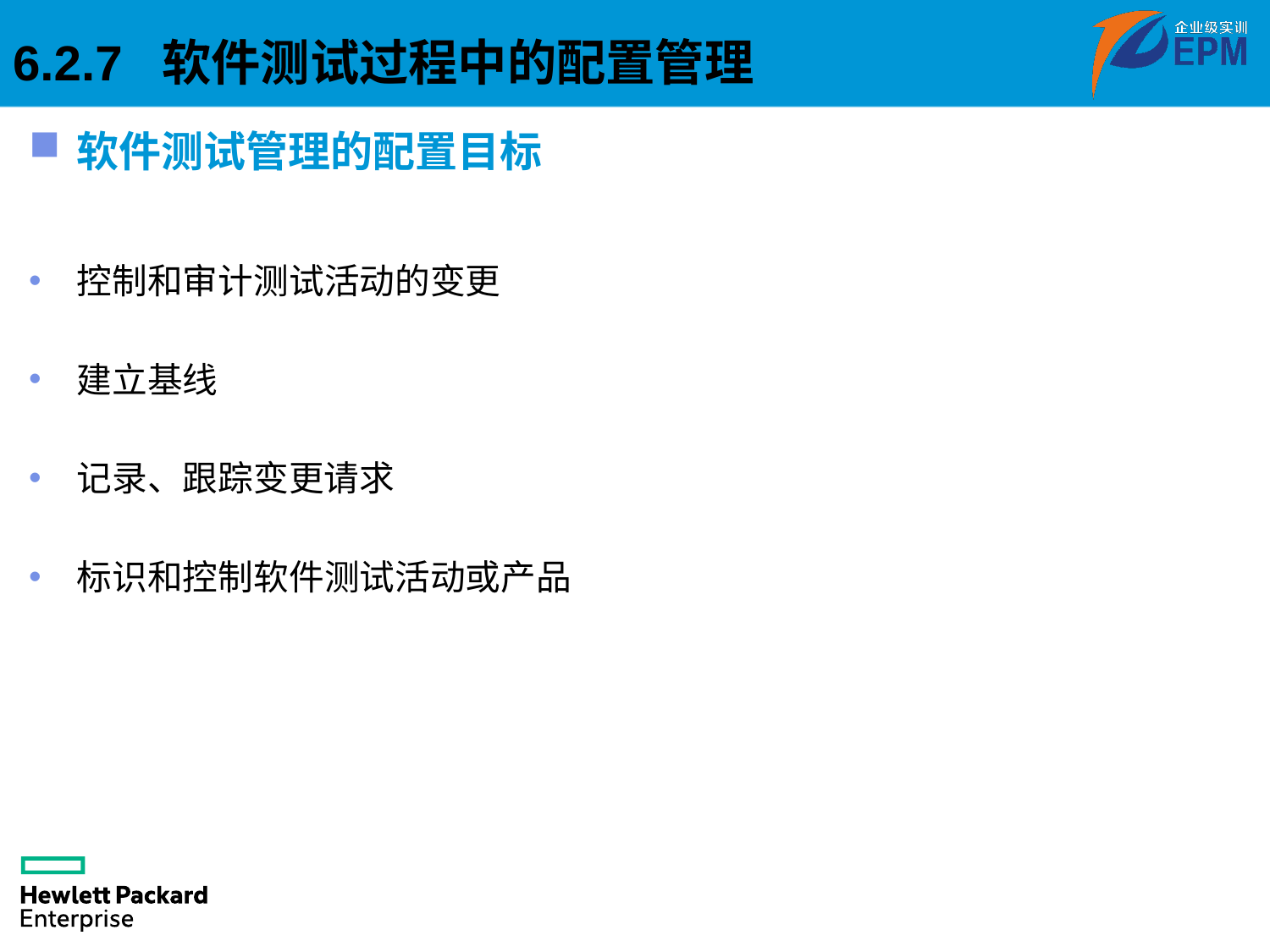

6.2.7  软件测试过程中的配置管理
软件测试管理的配置目标

控制和审计测试活动的变更

建立基线

记录、跟踪变更请求

标识和控制软件测试活动或产品